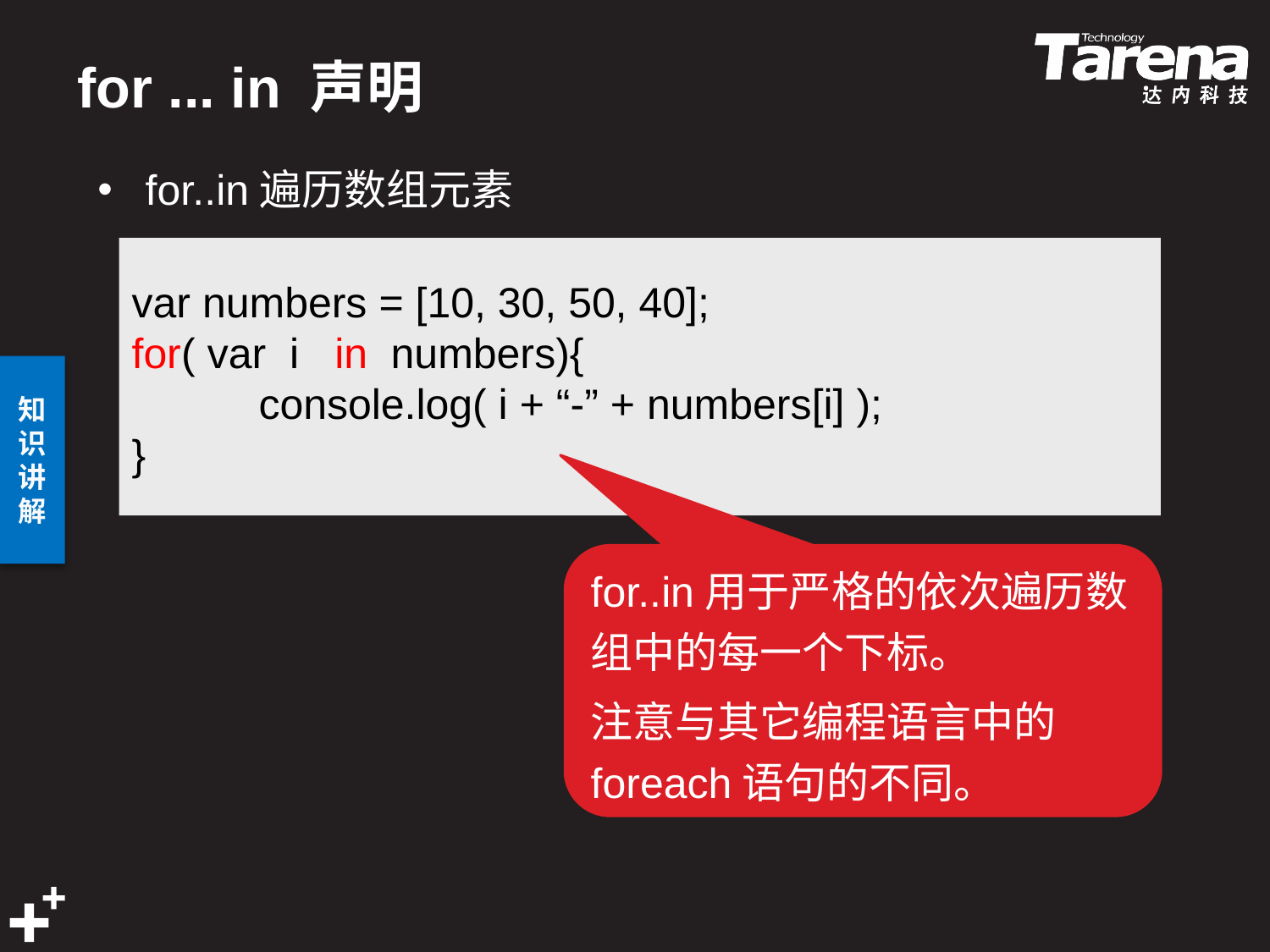

# for ... in 声明
for..in遍历数组元素
var numbers = [10, 30, 50, 40];
for( var  i   in  numbers){
	console.log( i + “-” + numbers[i] );
}
for..in用于严格的依次遍历数组中的每一个下标。
注意与其它编程语言中的foreach语句的不同。